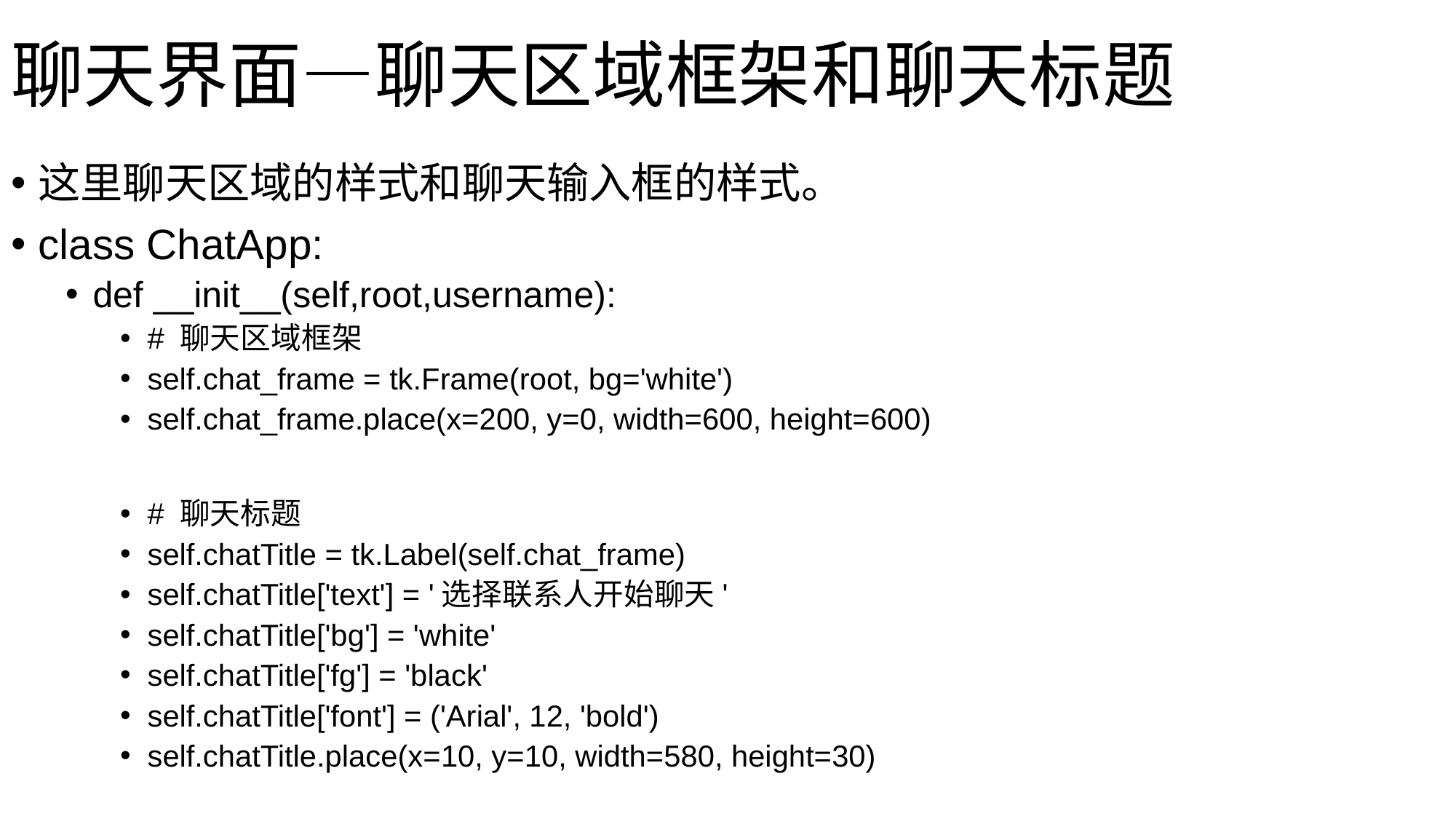

# 聊天界面—聊天区域框架和聊天标题
这里聊天区域的样式和聊天输入框的样式。
class ChatApp:
def __init__(self,root,username):
# 聊天区域框架
self.chat_frame = tk.Frame(root, bg='white')
self.chat_frame.place(x=200, y=0, width=600, height=600)

# 聊天标题
self.chatTitle = tk.Label(self.chat_frame)
self.chatTitle['text'] = '选择联系人开始聊天'
self.chatTitle['bg'] = 'white'
self.chatTitle['fg'] = 'black'
self.chatTitle['font'] = ('Arial', 12, 'bold')
self.chatTitle.place(x=10, y=10, width=580, height=30)